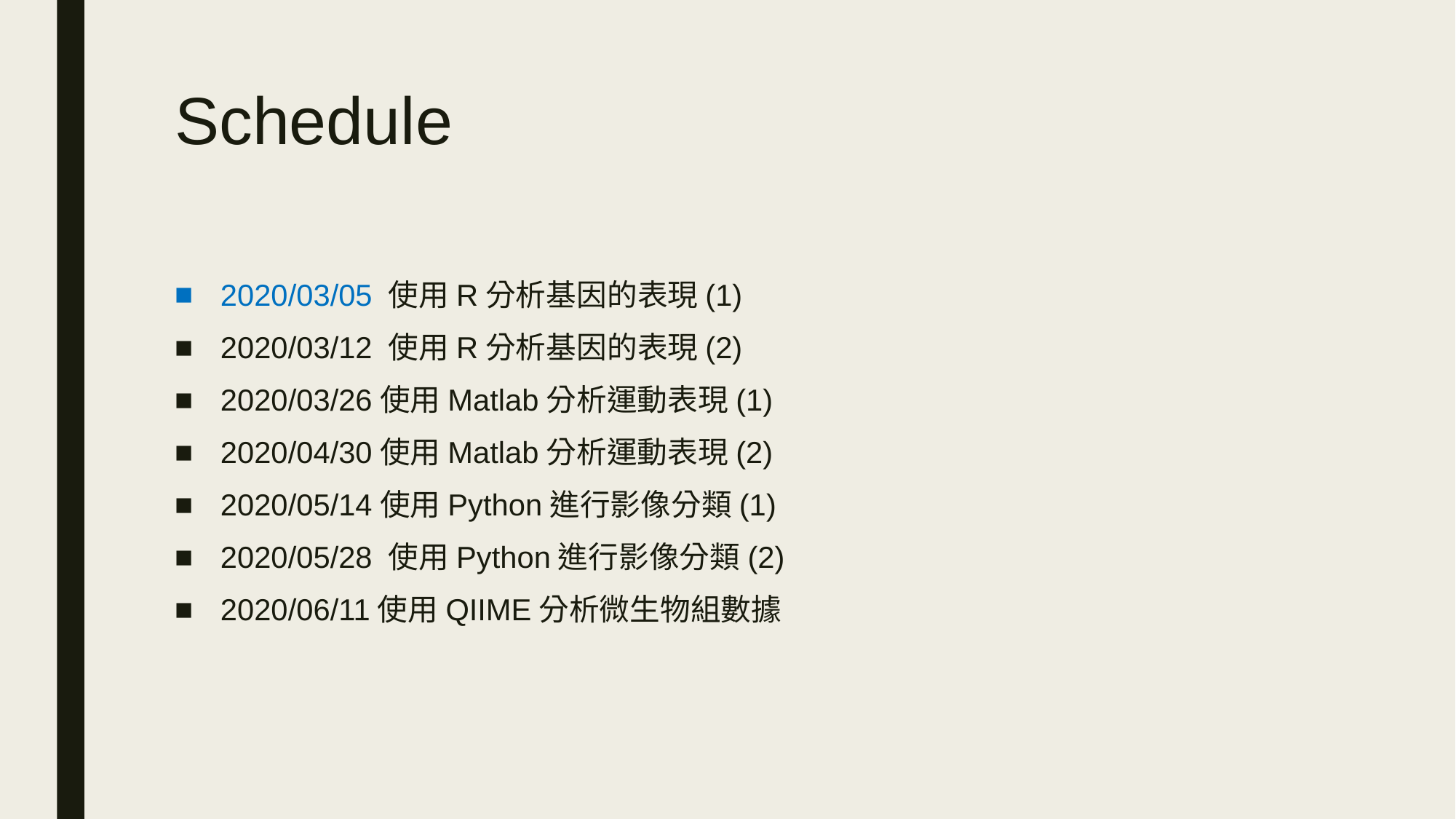

# Schedule
2020/03/05 使用R分析基因的表現(1)
2020/03/12 使用R分析基因的表現(2)
2020/03/26使用Matlab分析運動表現(1)
2020/04/30使用Matlab分析運動表現(2)
2020/05/14使用Python進行影像分類(1)
2020/05/28 使用Python進行影像分類(2)
2020/06/11使用QIIME分析微生物組數據